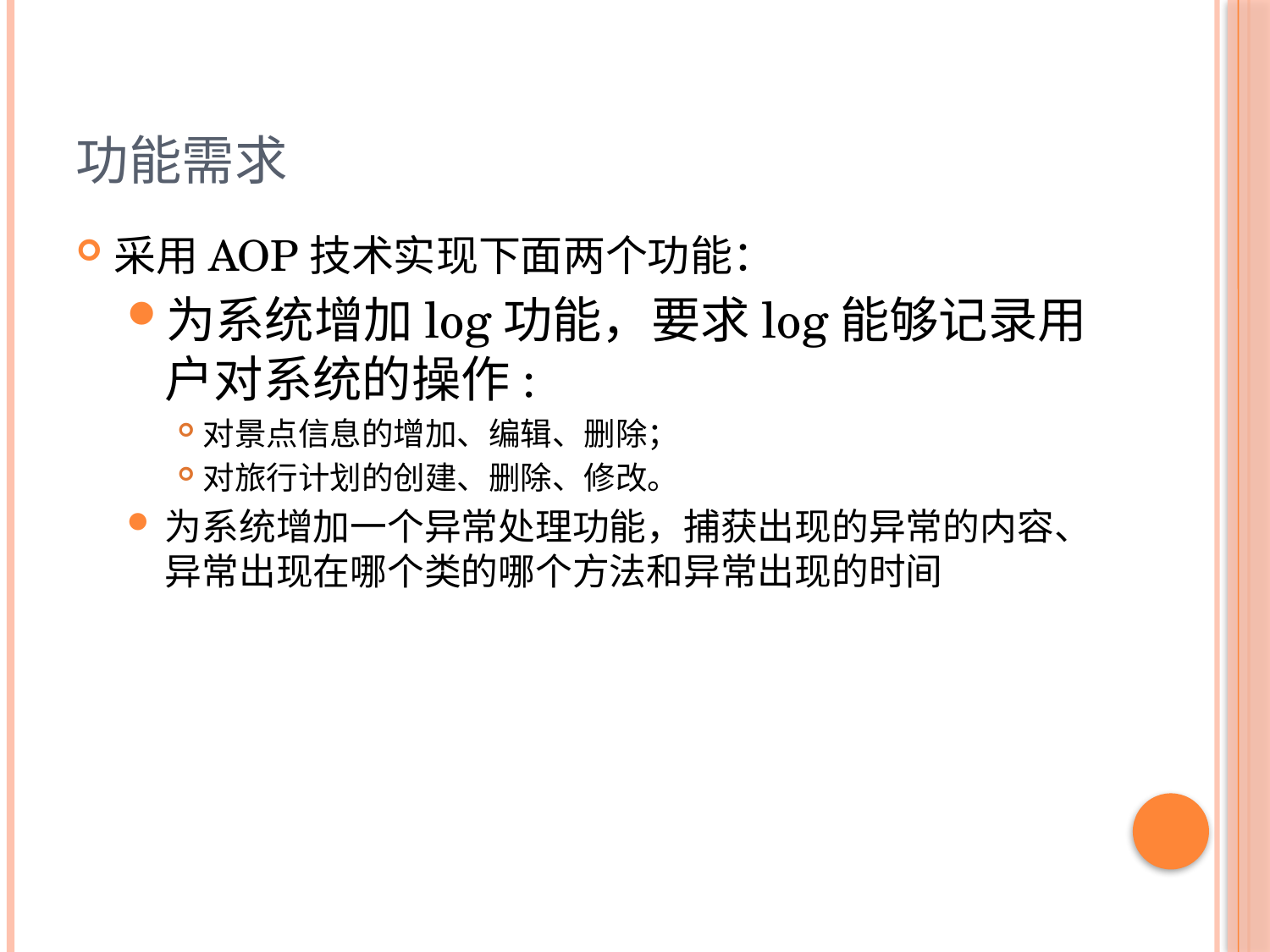

# 功能需求
采用AOP技术实现下面两个功能：
为系统增加log功能，要求log能够记录用户对系统的操作:
对景点信息的增加、编辑、删除；
对旅行计划的创建、删除、修改。
为系统增加一个异常处理功能，捕获出现的异常的内容、异常出现在哪个类的哪个方法和异常出现的时间